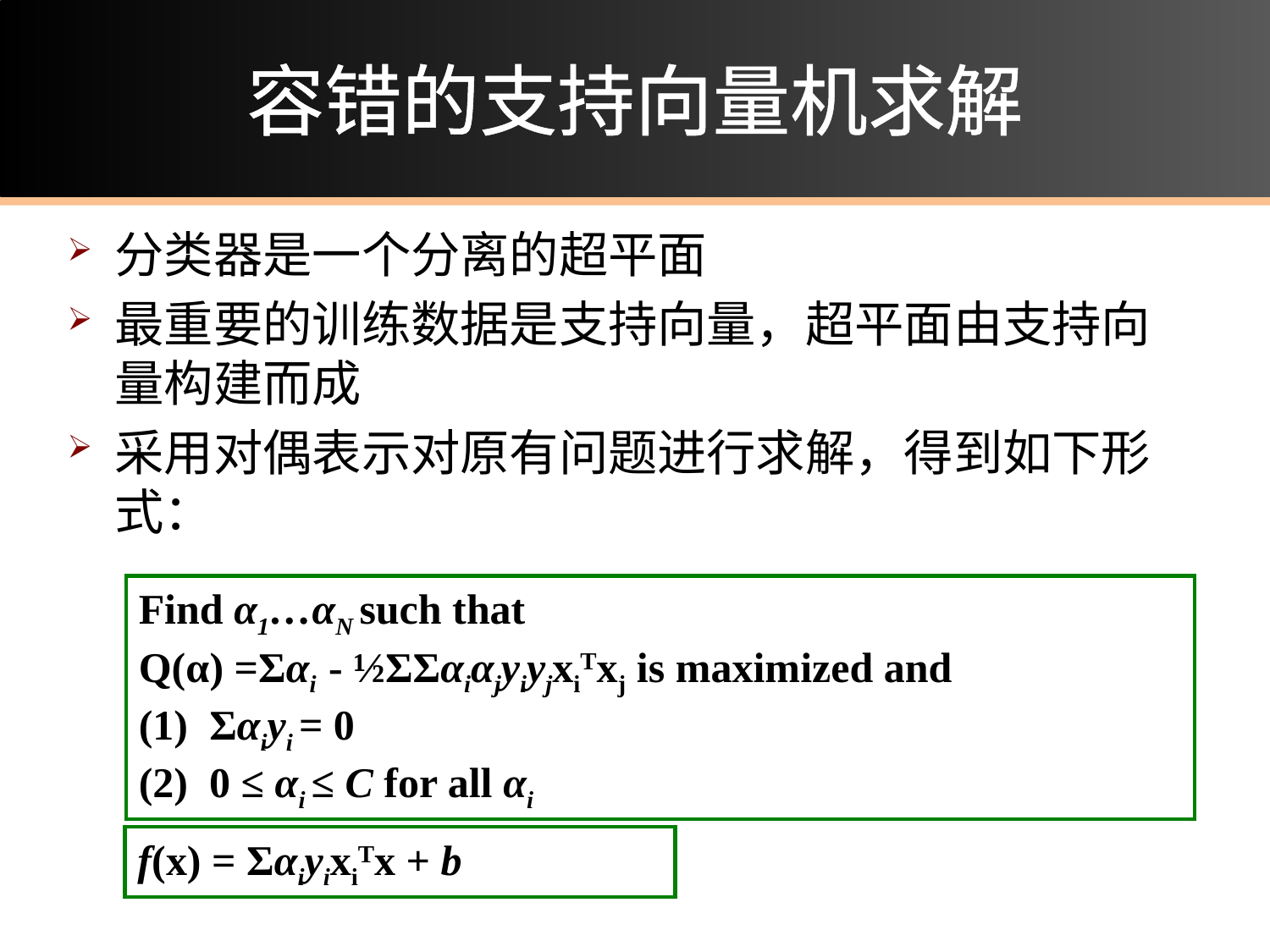

# 容错的支持向量机求解
分类器是一个分离的超平面
最重要的训练数据是支持向量，超平面由支持向量构建而成
采用对偶表示对原有问题进行求解，得到如下形式：

Find α1…αN such that
Q(α) =Σαi  - ½ΣΣαiαjyiyjxiTxj is maximized and
(1)  Σαiyi = 0
(2)  0 ≤ αi ≤ C for all αi
f(x) = ΣαiyixiTx + b